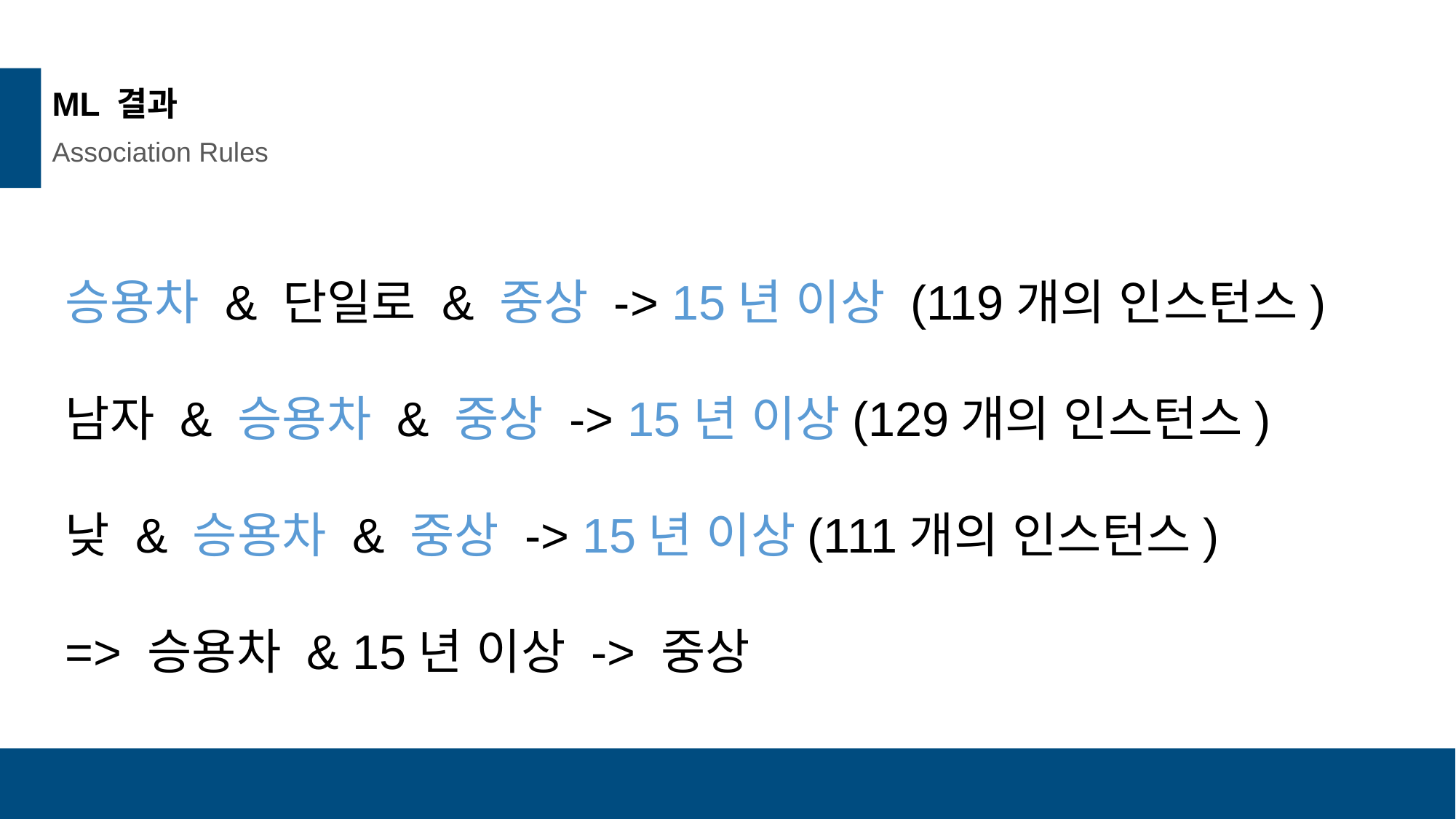

ML 결과
Association Rules
승용차 & 단일로 & 중상 -> 15년 이상 (119개의 인스턴스)

남자 & 승용차 & 중상 -> 15년 이상(129개의 인스턴스)

낮 & 승용차 & 중상 -> 15년 이상(111개의 인스턴스)

=> 승용차 & 15년 이상 -> 중상